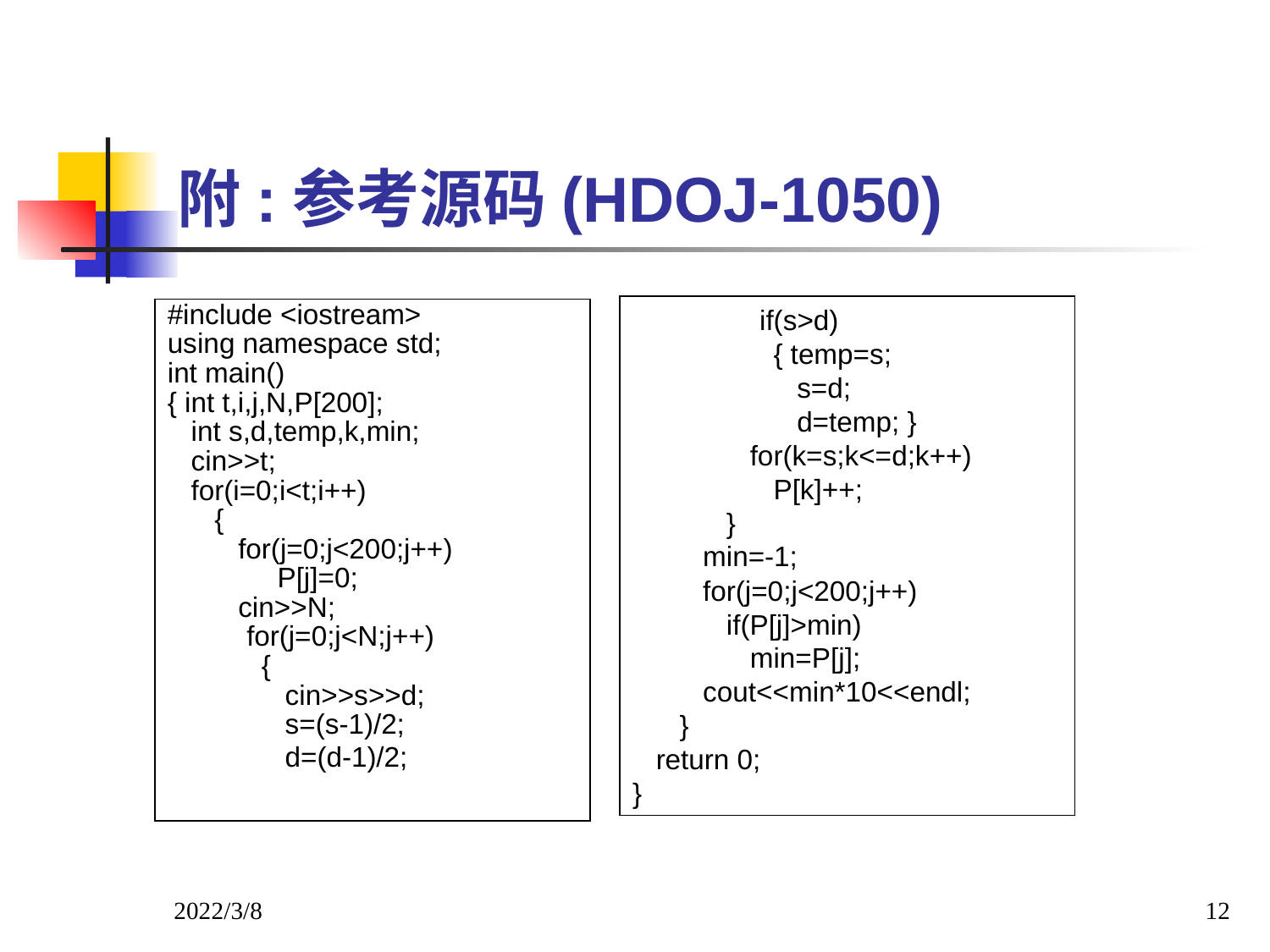

# 附:参考源码(HDOJ-1050)
	if(s>d)
                  { temp=s;
                     s=d;
                     d=temp; }
               for(k=s;k<=d;k++)
                  P[k]++;
            }
         min=-1;
         for(j=0;j<200;j++)
            if(P[j]>min)
               min=P[j];
         cout<<min*10<<endl;
      }
   return 0;
}
#include <iostream>
using namespace std;
int main()
{ int t,i,j,N,P[200];
   int s,d,temp,k,min;
   cin>>t;
   for(i=0;i<t;i++)
      {
         for(j=0;j<200;j++)
              P[j]=0;
         cin>>N;
  	    for(j=0;j<N;j++)
            {
               cin>>s>>d;
               s=(s-1)/2;
               d=(d-1)/2;
2022/3/8
12